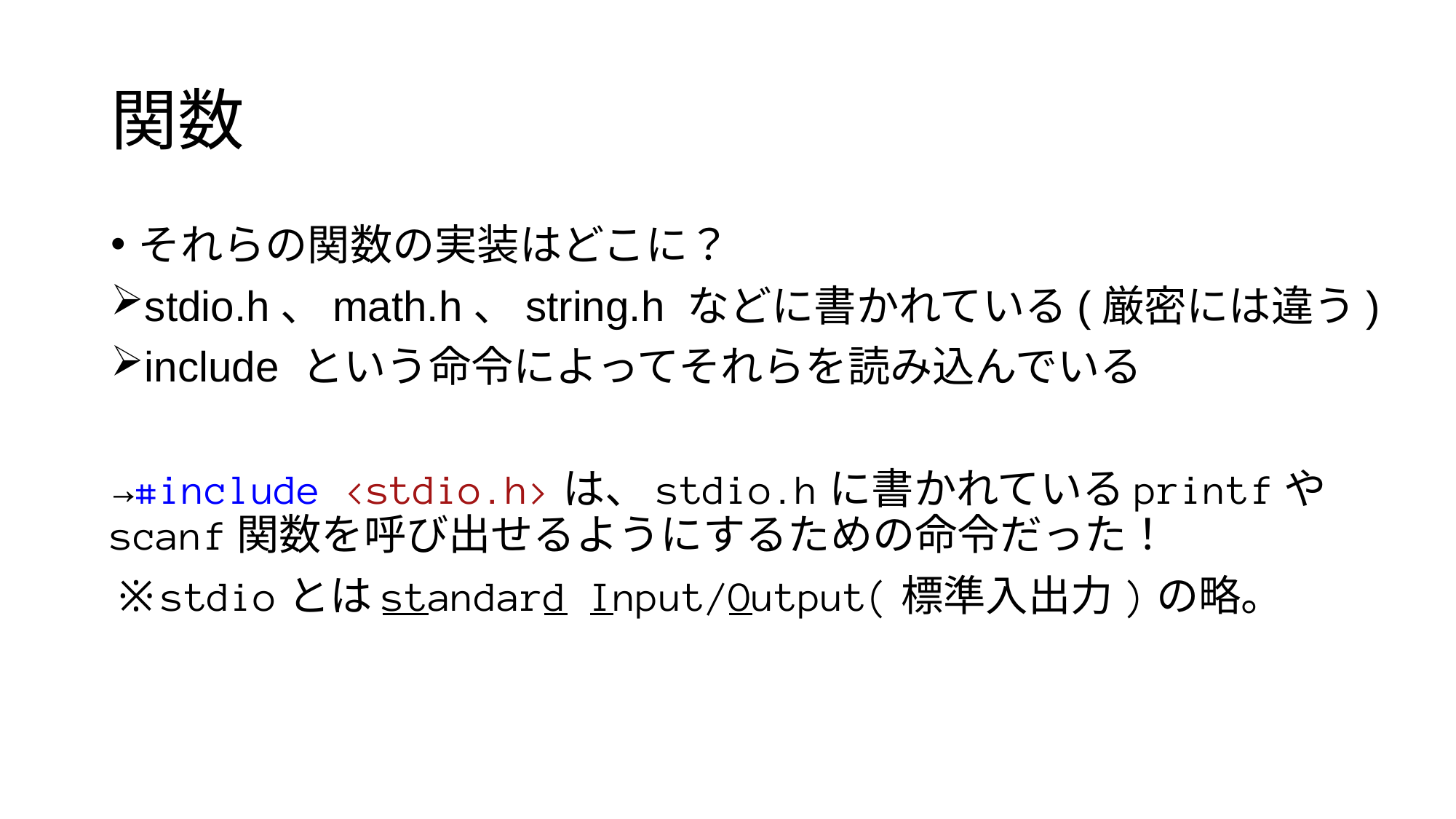

# 関数
それらの関数の実装はどこに？
stdio.h、math.h、string.h などに書かれている(厳密には違う)
include という命令によってそれらを読み込んでいる

→#include <stdio.h>は、stdio.hに書かれているprintfやscanf関数を呼び出せるようにするための命令だった！
※stdioとはstandard Input/Output(標準入出力)の略。